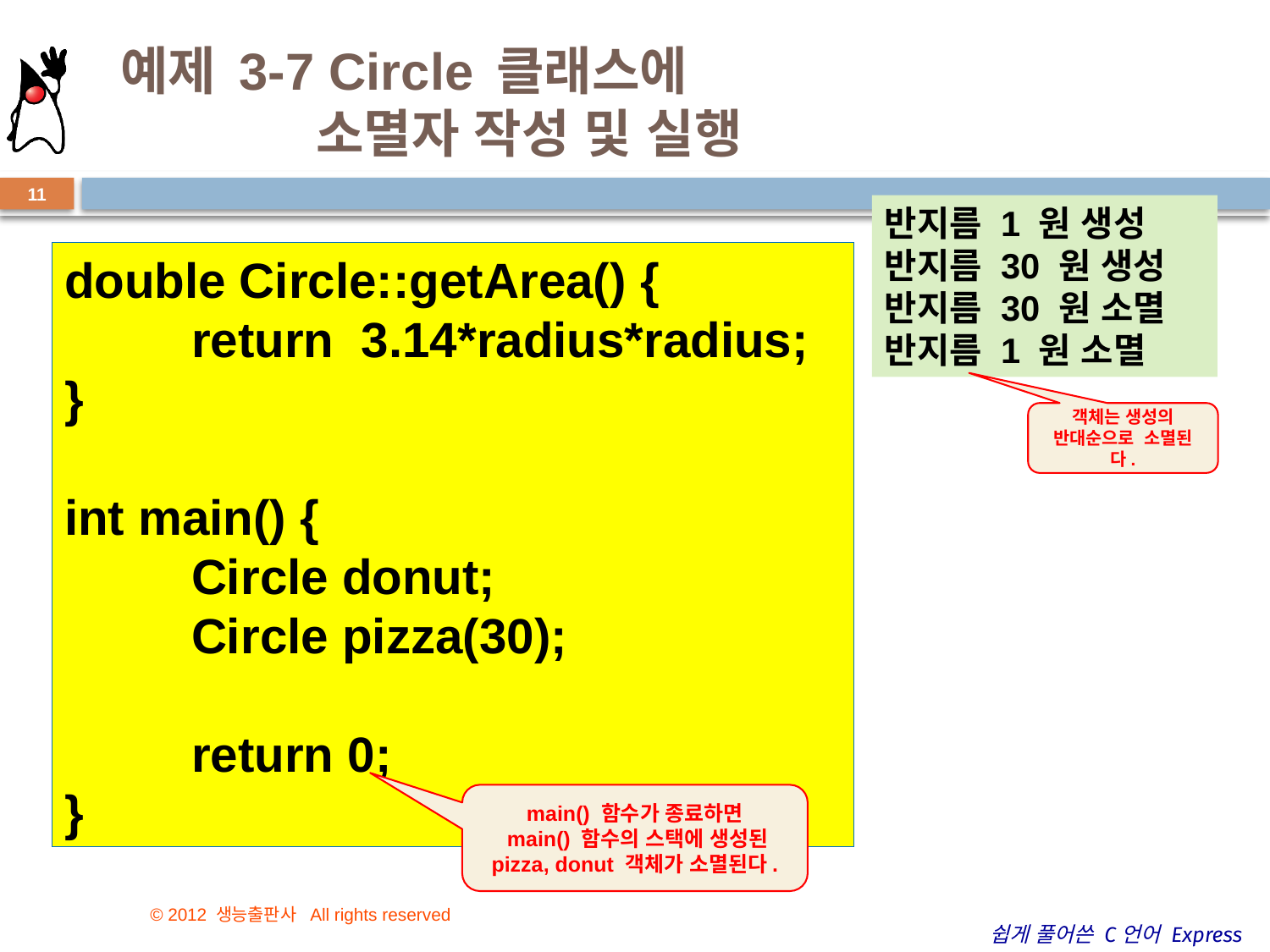

# 예제 3-7 Circle 클래스에 소멸자 작성 및 실행
11
반지름 1 원 생성
반지름 30 원 생성
반지름 30 원 소멸
반지름 1 원 소멸
double Circle::getArea() {
	return  3.14*radius*radius;
}

int main() {
	Circle donut;
	Circle pizza(30);

	return 0;
}
객체는 생성의 반대순으로  소멸된다.
main() 함수가 종료하면
 main() 함수의 스택에 생성된 pizza, donut 객체가 소멸된다.